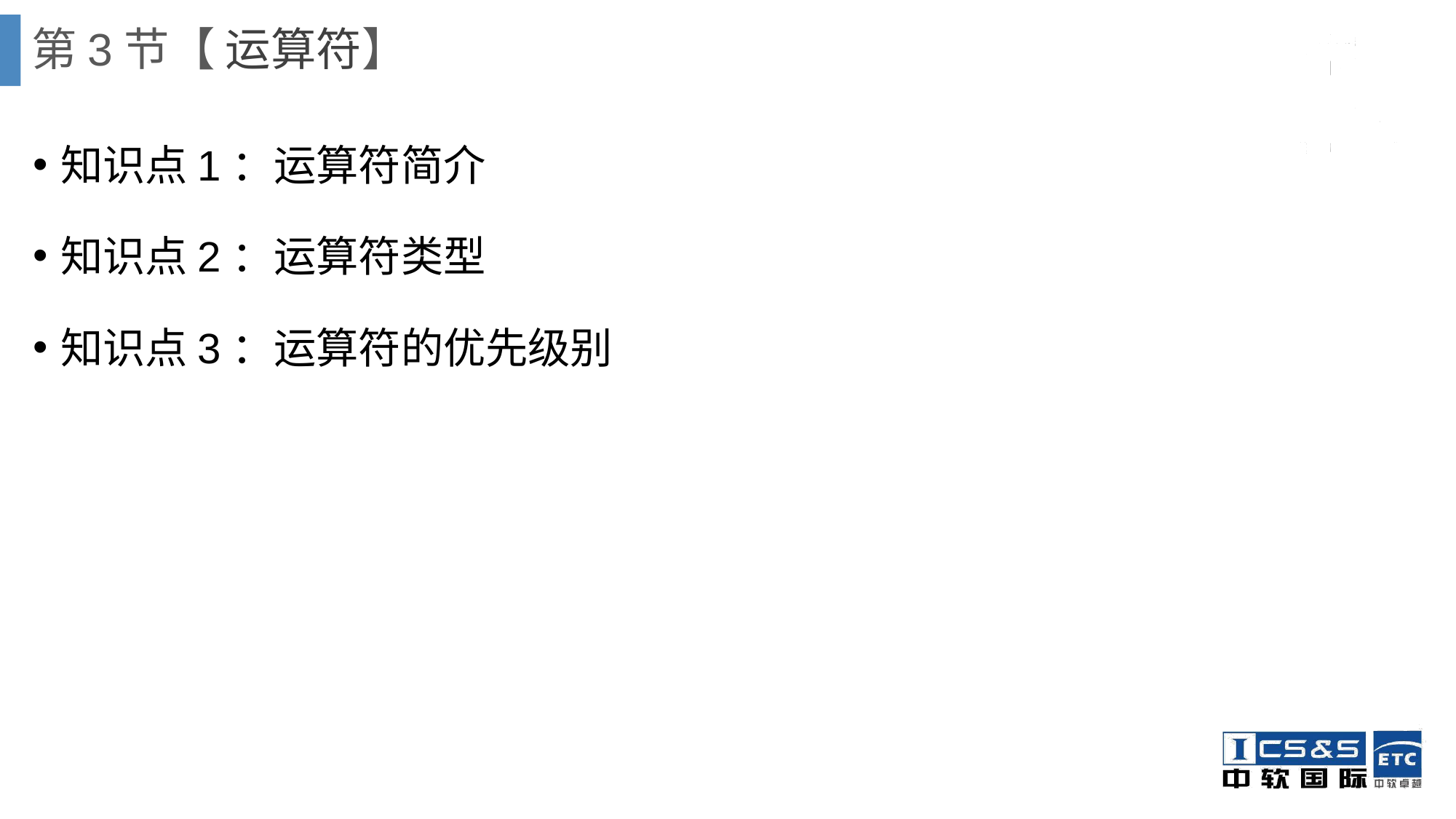

# 第3节【 运算符】
知识点1：运算符简介
知识点2：运算符类型
知识点3：运算符的优先级别